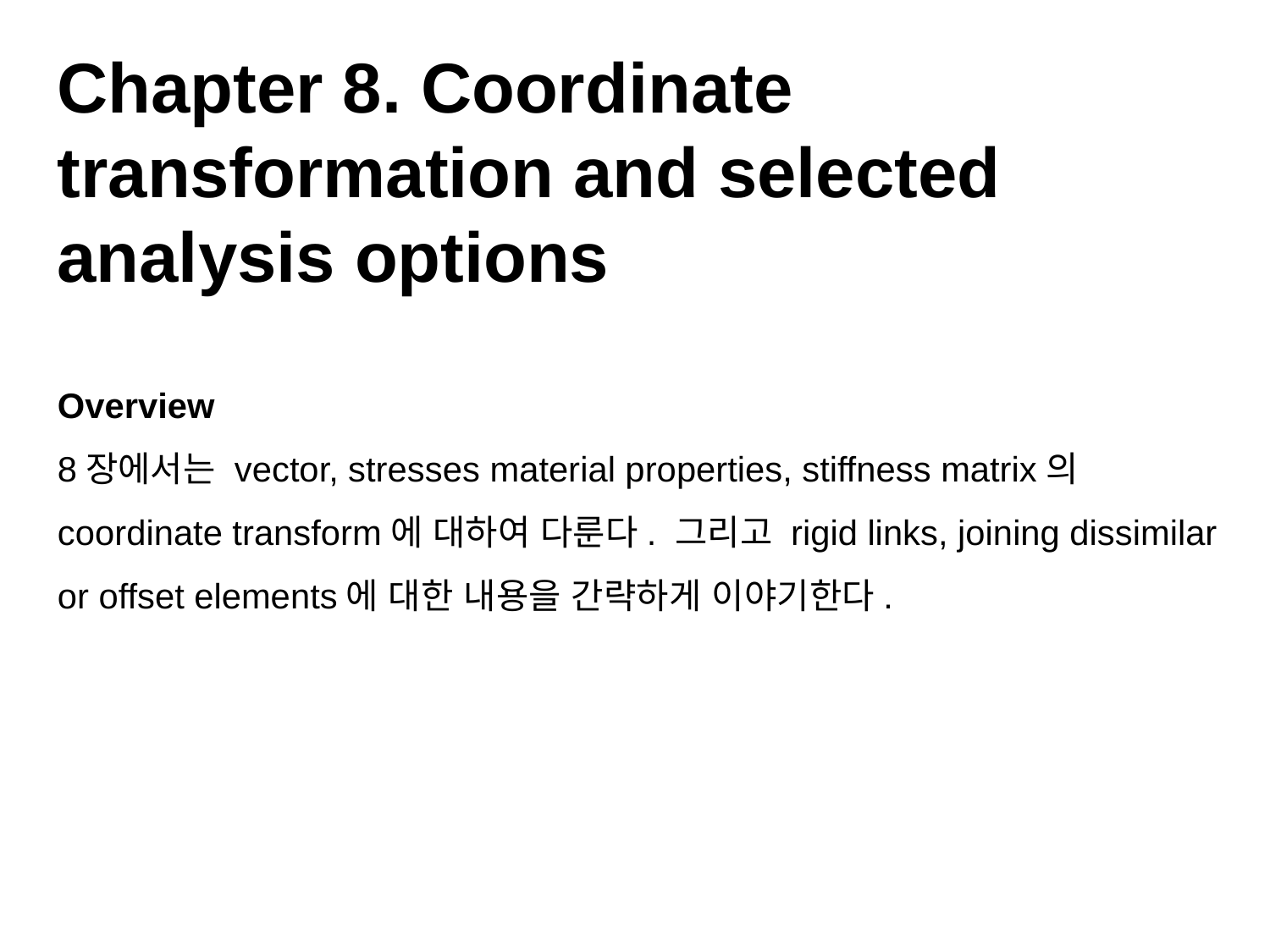

Chapter 8. Coordinate transformation and selected analysis options
Overview
8장에서는 vector, stresses material properties, stiffness matrix의 coordinate transform에 대하여 다룬다. 그리고 rigid links, joining dissimilar or offset elements에 대한 내용을 간략하게 이야기한다.